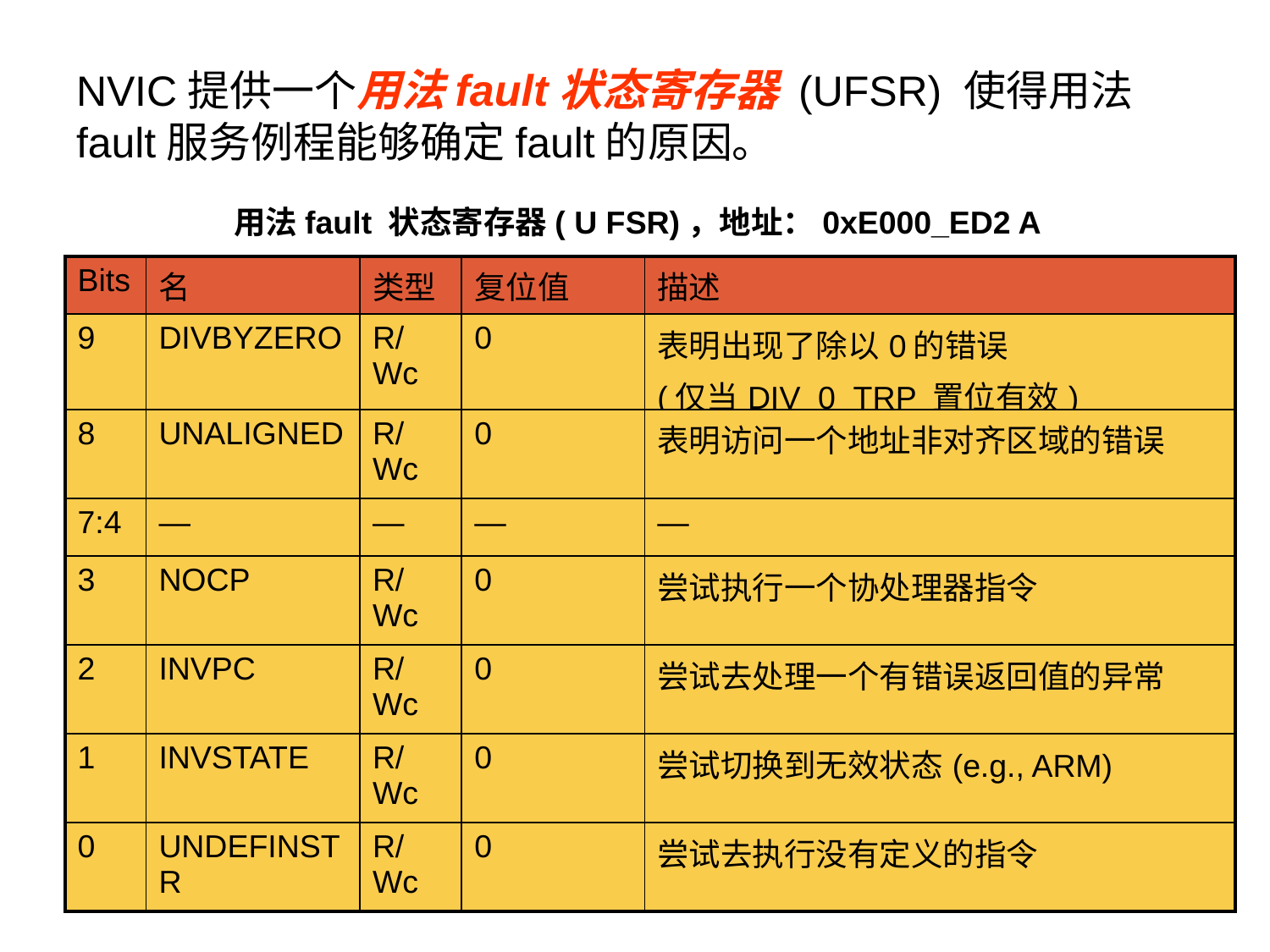

NVIC提供一个用法fault状态寄存器 (UFSR) 使得用法fault服务例程能够确定fault的原因。
用法fault 状态寄存器( U FSR)，地址：0xE000_ED2 A
| Bits | 名 | 类型 | 复位值 | 描述 |
| --- | --- | --- | --- | --- |
| 9 | DIVBYZERO | R/Wc | 0 | 表明出现了除以0的错误 (仅当DIV\_0\_TRP 置位有效) |
| 8 | UNALIGNED | R/Wc | 0 | 表明访问一个地址非对齐区域的错误 |
| 7:4 | — | — | — | — |
| 3 | NOCP | R/Wc | 0 | 尝试执行一个协处理器指令 |
| 2 | INVPC | R/Wc | 0 | 尝试去处理一个有错误返回值的异常 |
| 1 | INVSTATE | R/Wc | 0 | 尝试切换到无效状态(e.g., ARM) |
| 0 | UNDEFINSTR | R/Wc | 0 | 尝试去执行没有定义的指令 |